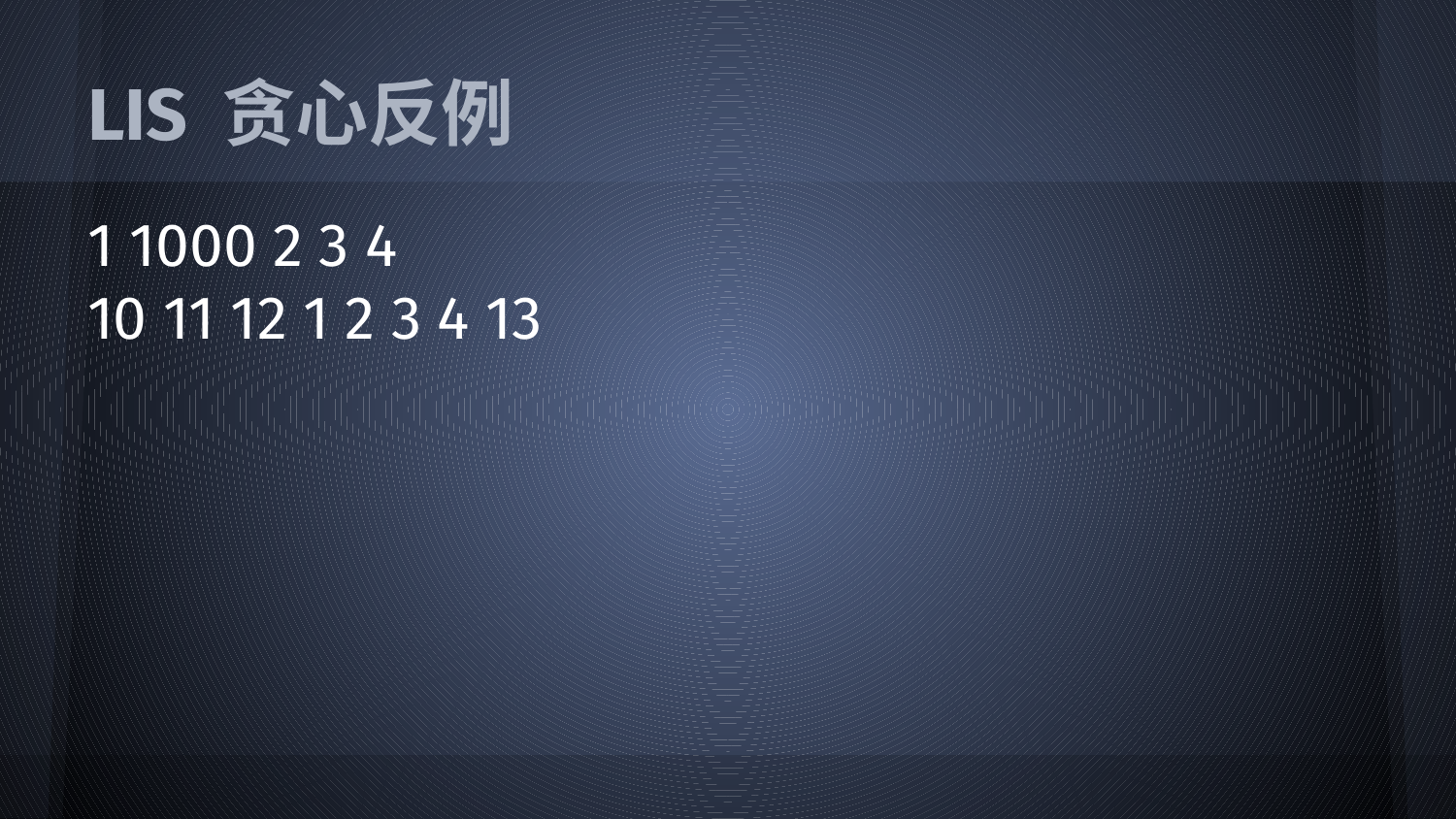

# LIS 贪心反例
1 1000 2 3 4
10 11 12 1 2 3 4 13